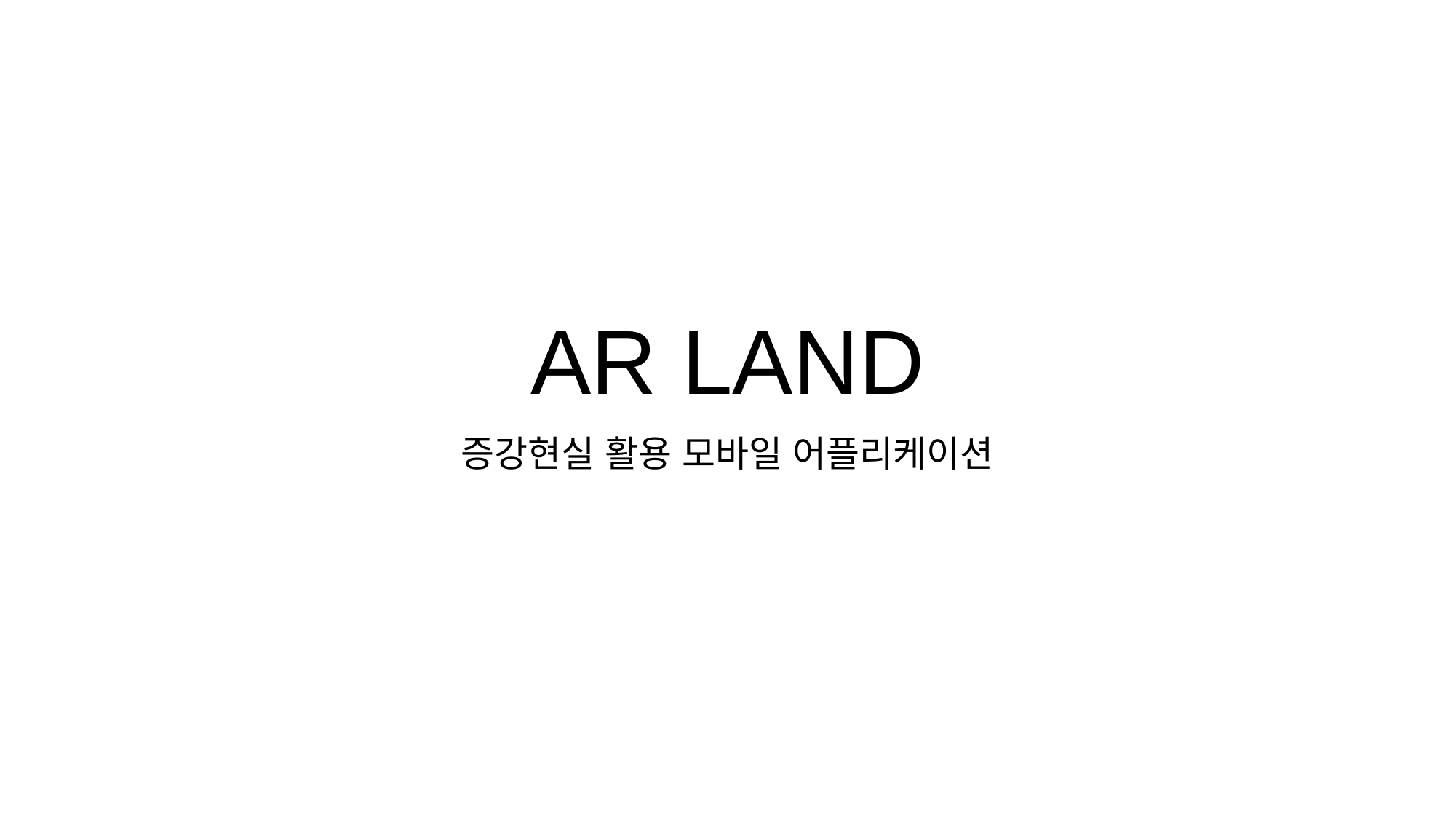

# AR LAND
증강현실 활용 모바일 어플리케이션